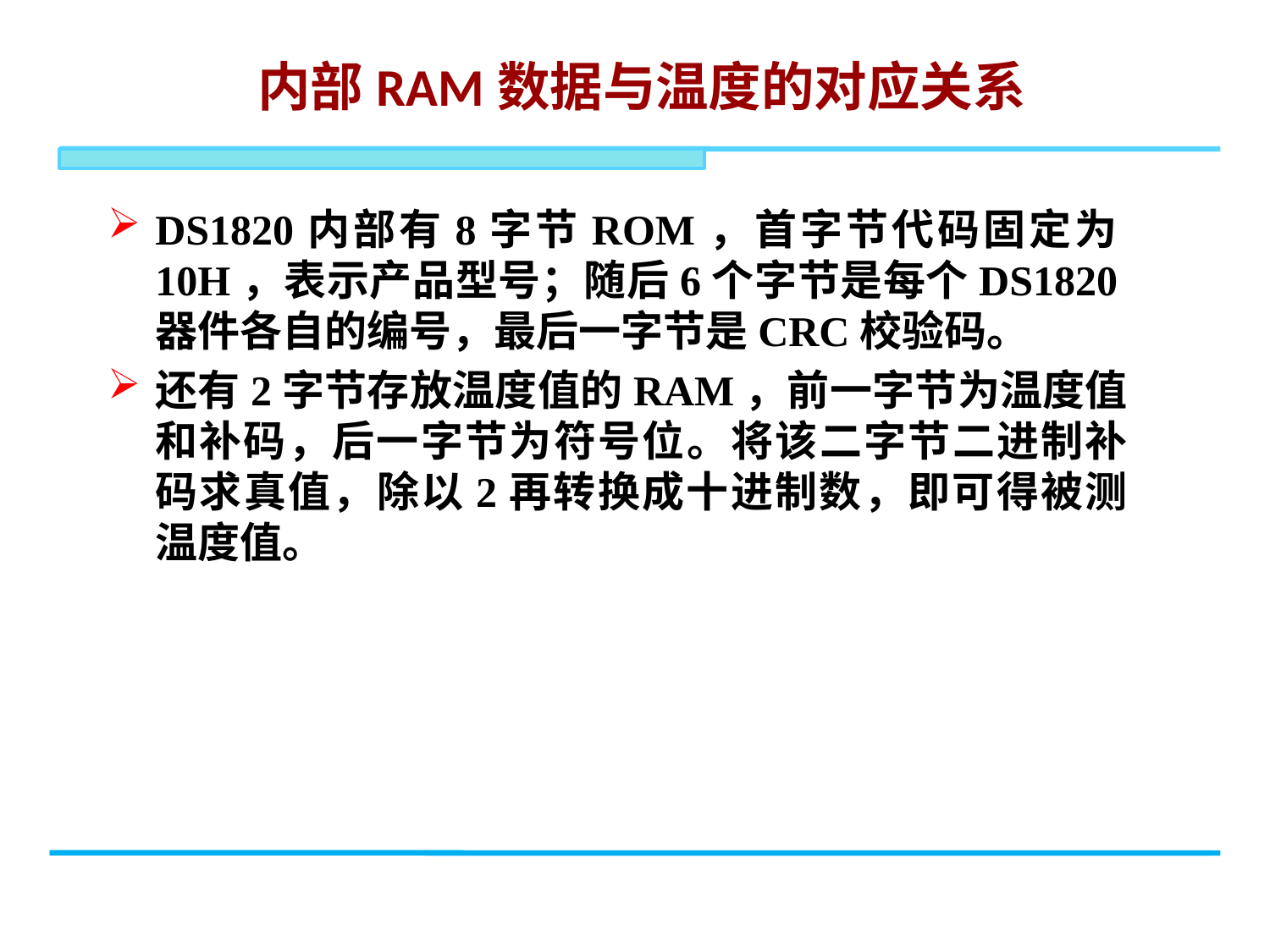

# 内部RAM数据与温度的对应关系
DS1820内部有8字节ROM，首字节代码固定为10H，表示产品型号；随后6个字节是每个DS1820器件各自的编号，最后一字节是CRC校验码。
还有2字节存放温度值的RAM，前一字节为温度值和补码，后一字节为符号位。将该二字节二进制补码求真值，除以2再转换成十进制数，即可得被测温度值。